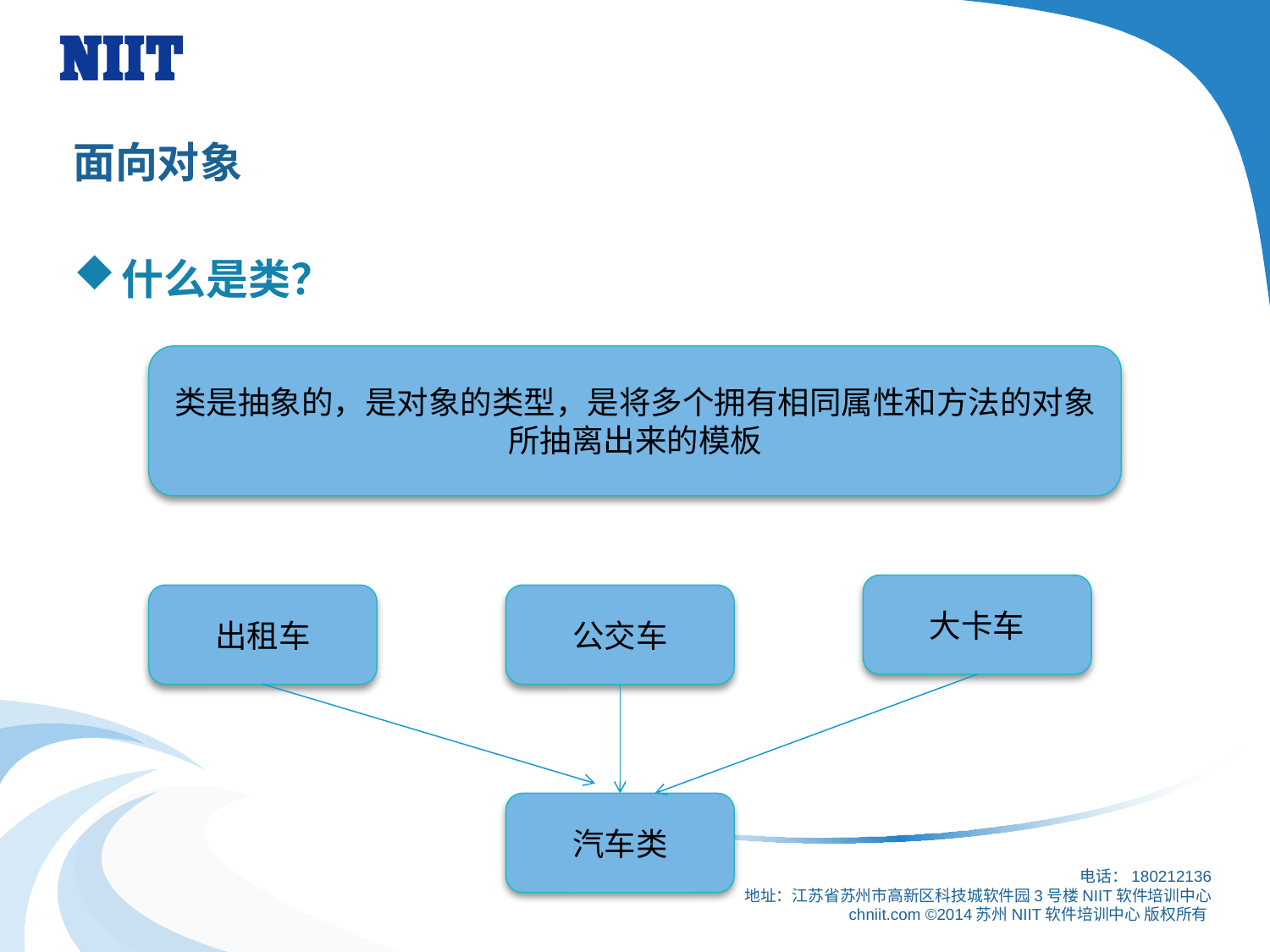

# 面向对象
什么是类？
类是抽象的，是对象的类型，是将多个拥有相同属性和方法的对象所抽离出来的模板
大卡车
出租车
公交车
汽车类